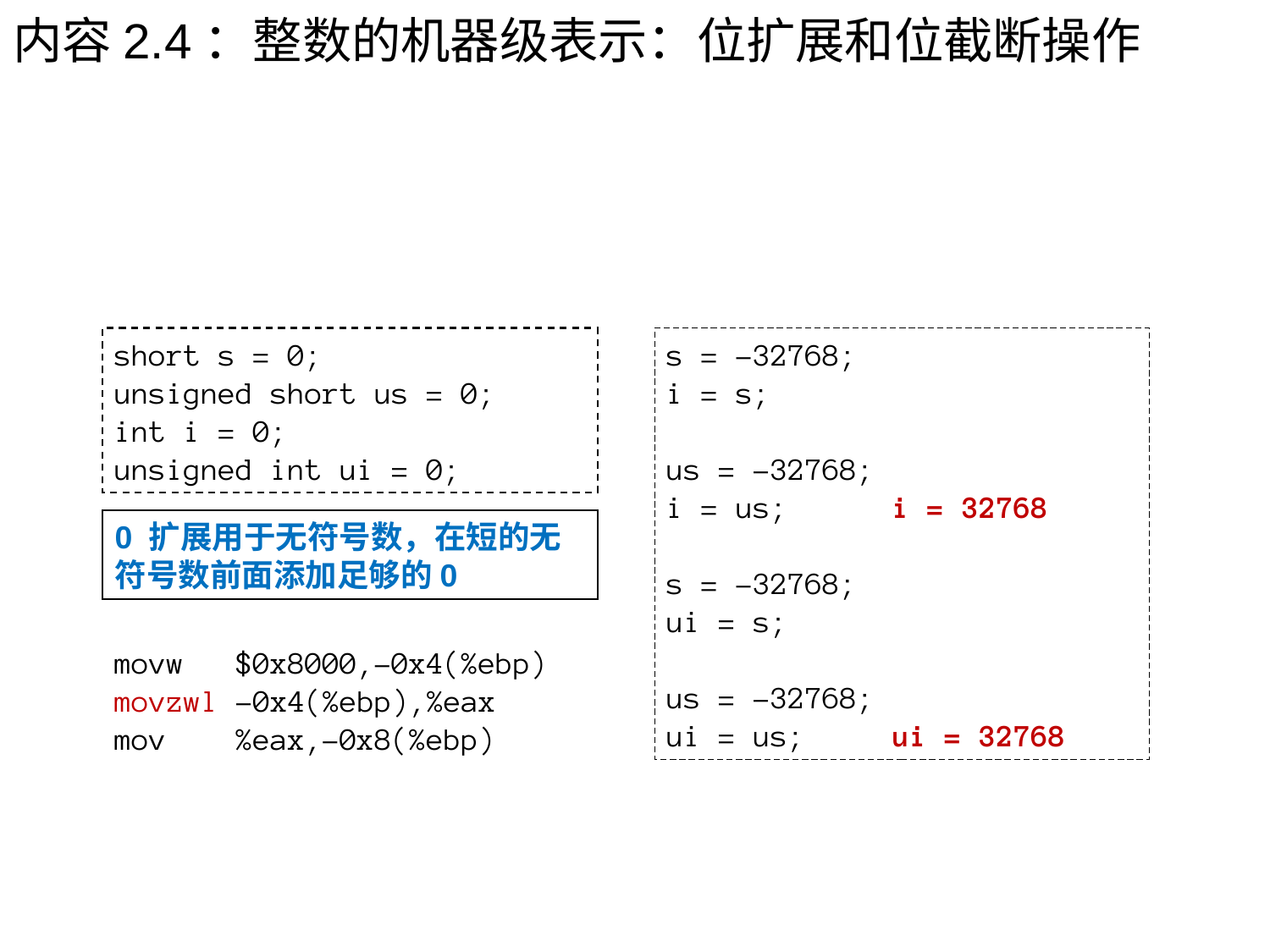

内容2.4：整数的机器级表示：位扩展和位截断操作

short s = 0;
unsigned short us = 0;
int i = 0;
unsigned int ui = 0;
s = -32768;
i = s;

us = -32768;
i = us;      i = 32768

s = -32768;
ui = s;

us = -32768;
ui = us;     ui = 32768
0 扩展用于无符号数，在短的无符号数前面添加足够的0
movw   $0x8000,-0x4(%ebp)
movzwl -0x4(%ebp),%eax
mov    %eax,-0x8(%ebp)